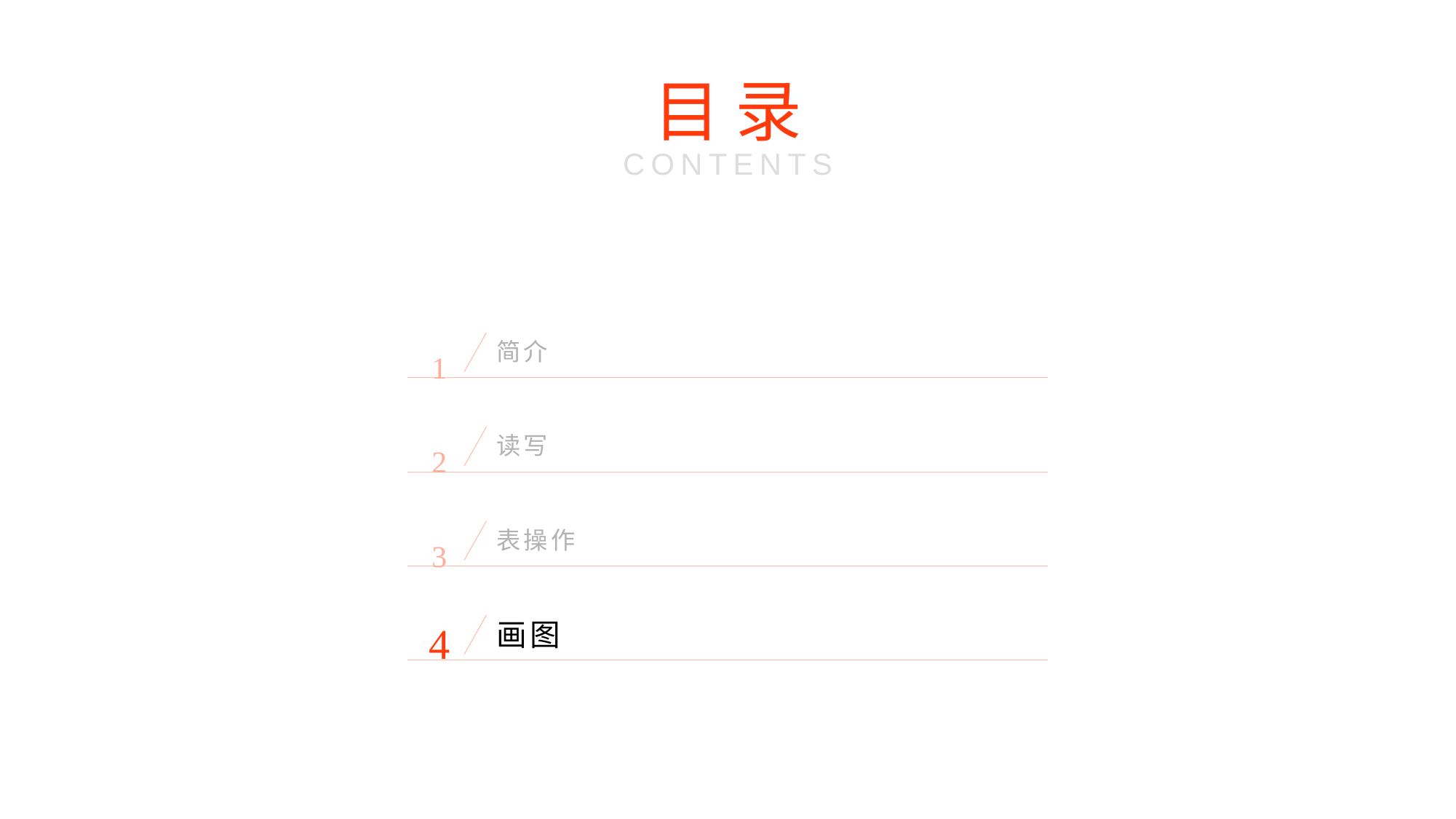

目 录
CONTENTS
1
简介
2
读写
3
表操作
4
画图